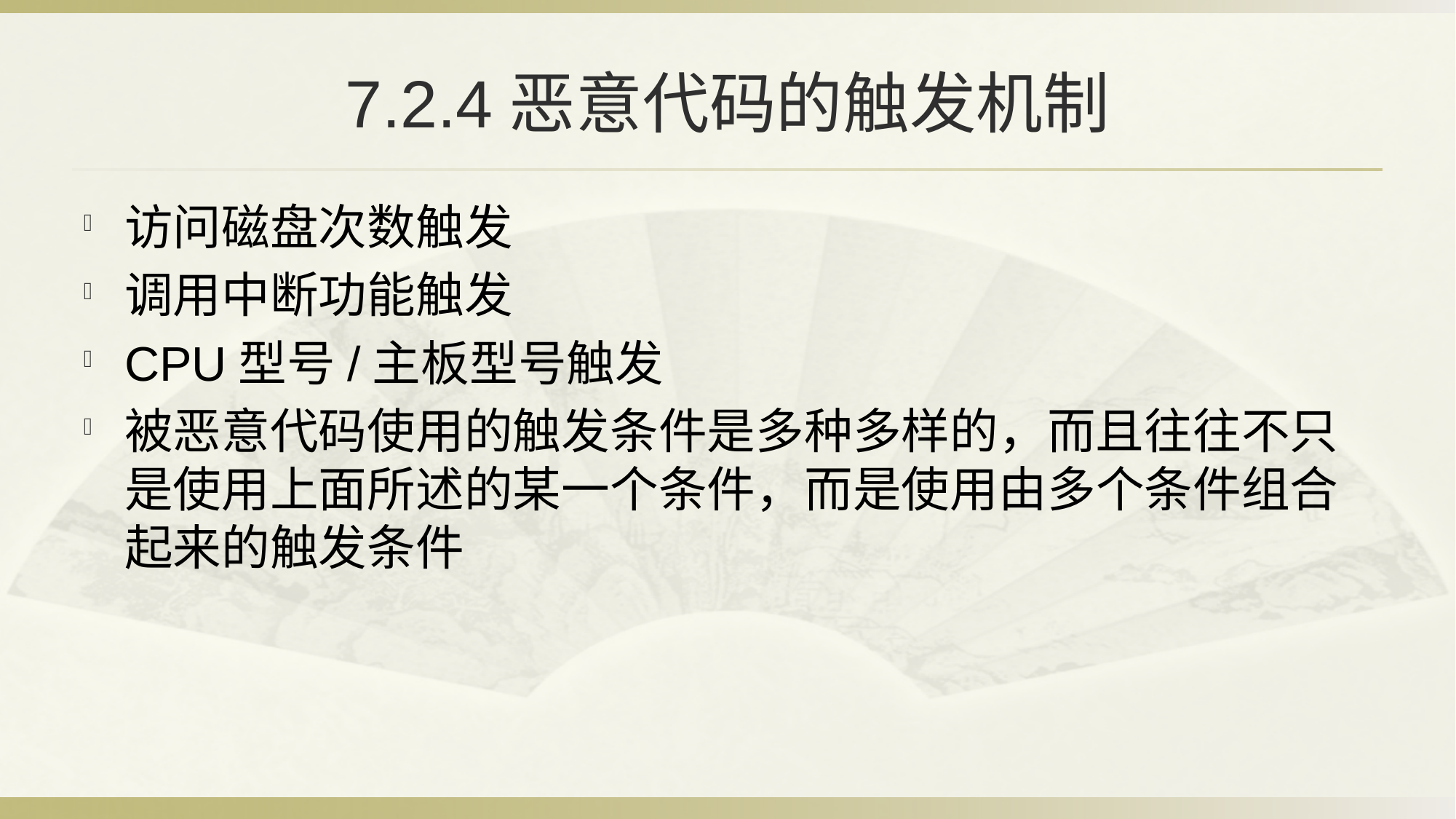

# 7.2.4恶意代码的触发机制
访问磁盘次数触发
调用中断功能触发
CPU型号/主板型号触发
被恶意代码使用的触发条件是多种多样的，而且往往不只是使用上面所述的某一个条件，而是使用由多个条件组合起来的触发条件